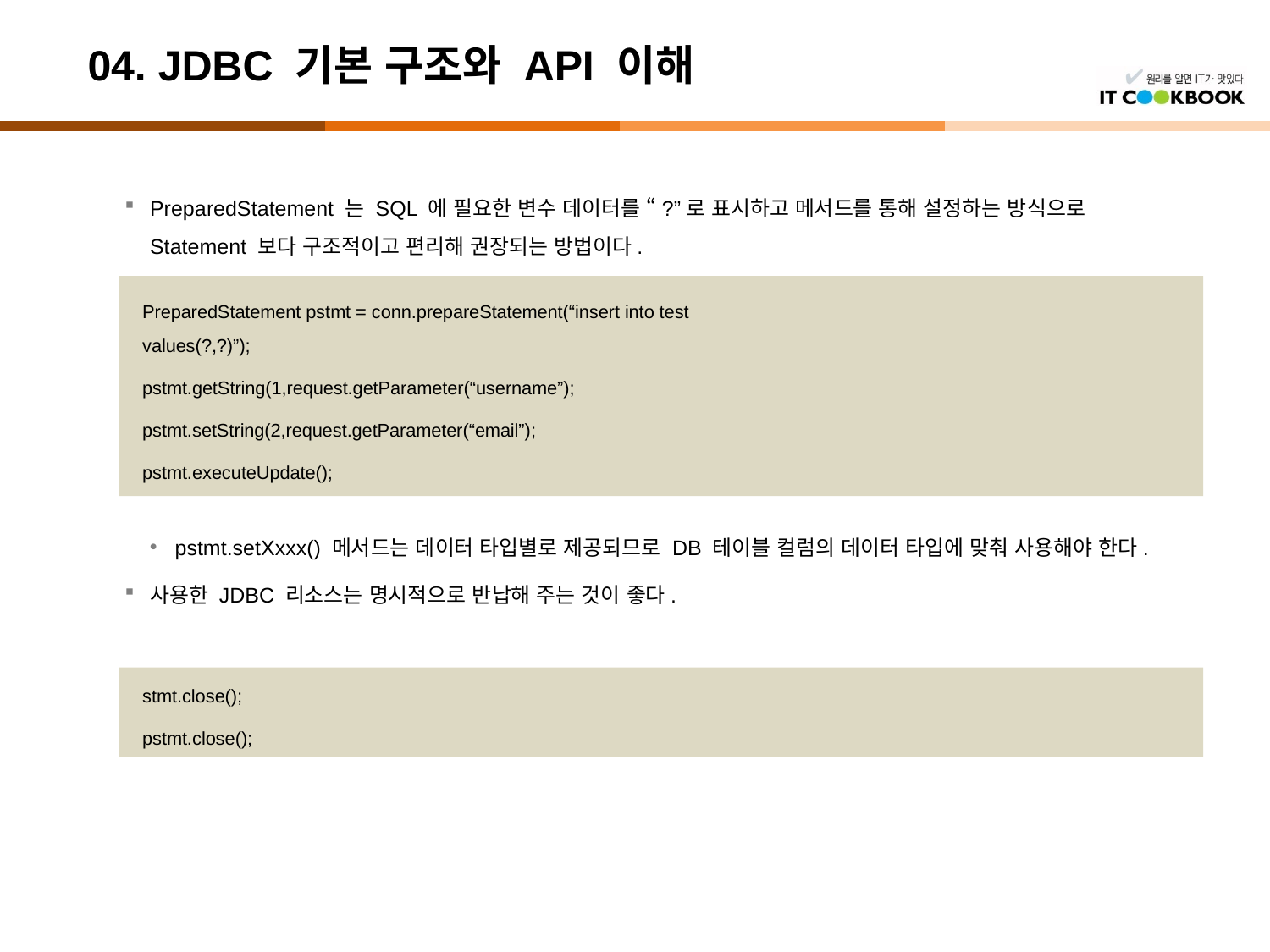

# 04. JDBC 기본 구조와 API 이해
PreparedStatement 는 SQL 에 필요한 변수 데이터를 “?”로 표시하고 메서드를 통해 설정하는 방식으로 Statement 보다 구조적이고 편리해 권장되는 방법이다.

pstmt.setXxxx() 메서드는 데이터 타입별로 제공되므로 DB 테이블 컬럼의 데이터 타입에 맞춰 사용해야 한다.
사용한 JDBC 리소스는 명시적으로 반납해 주는 것이 좋다.

PreparedStatement pstmt = conn.prepareStatement(“insert into test values(?,?)”);
pstmt.getString(1,request.getParameter(“username”);
pstmt.setString(2,request.getParameter(“email”);
pstmt.executeUpdate();
stmt.close();
pstmt.close();